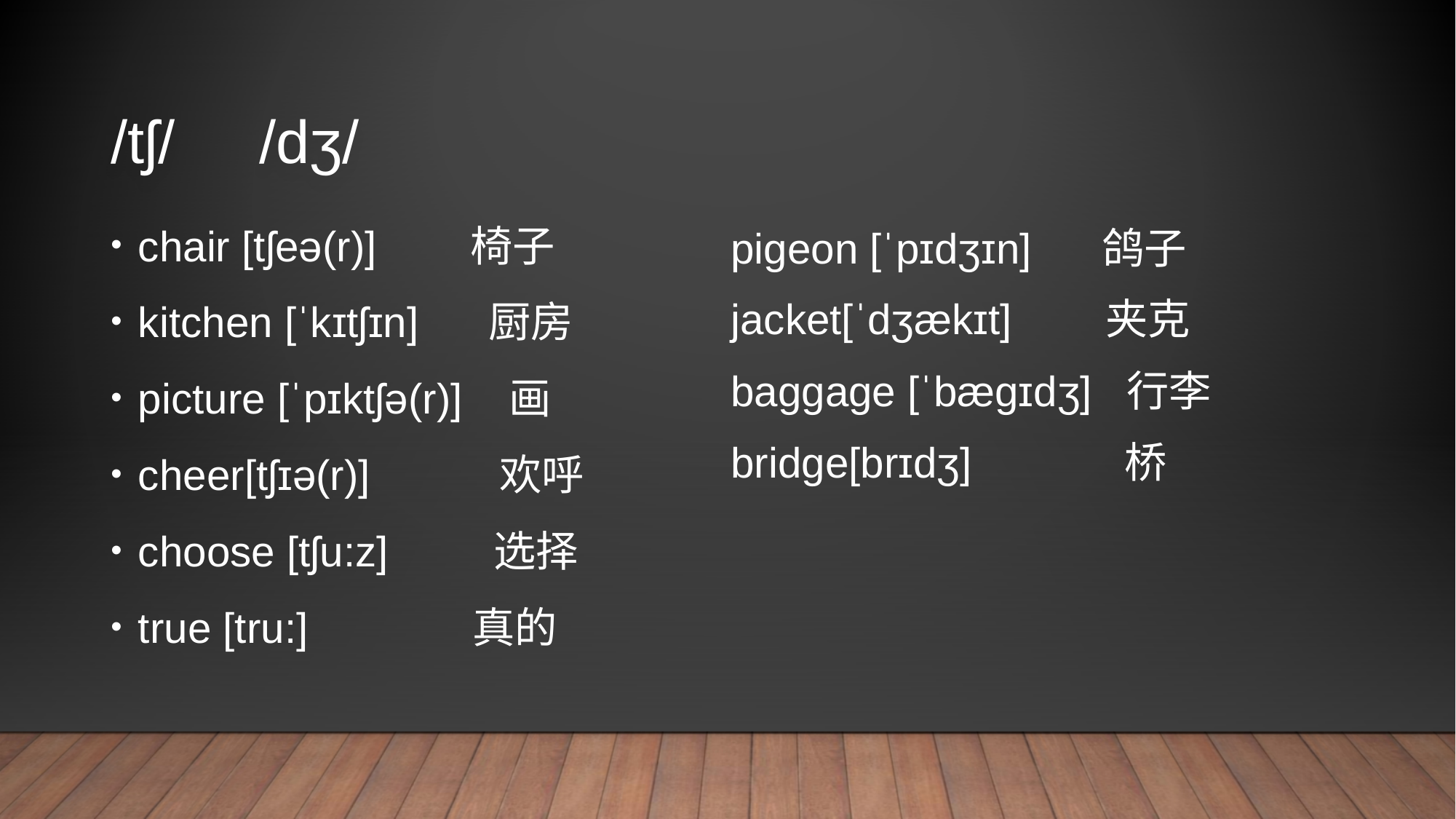

# /tʃ/     /dʒ/
pigeon [ˈpɪdʒɪn]     鸽子
jacket[ˈdʒækɪt]       夹克
baggage [ˈbægɪdʒ]  行李
bridge[brɪdʒ]            桥

chair [tʃeə(r)]       椅子
kitchen [ˈkɪtʃɪn]     厨房
picture [ˈpɪktʃə(r)]   画
cheer[tʃɪə(r)]          欢呼
choose [tʃu:z]        选择
true [tru:]             真的